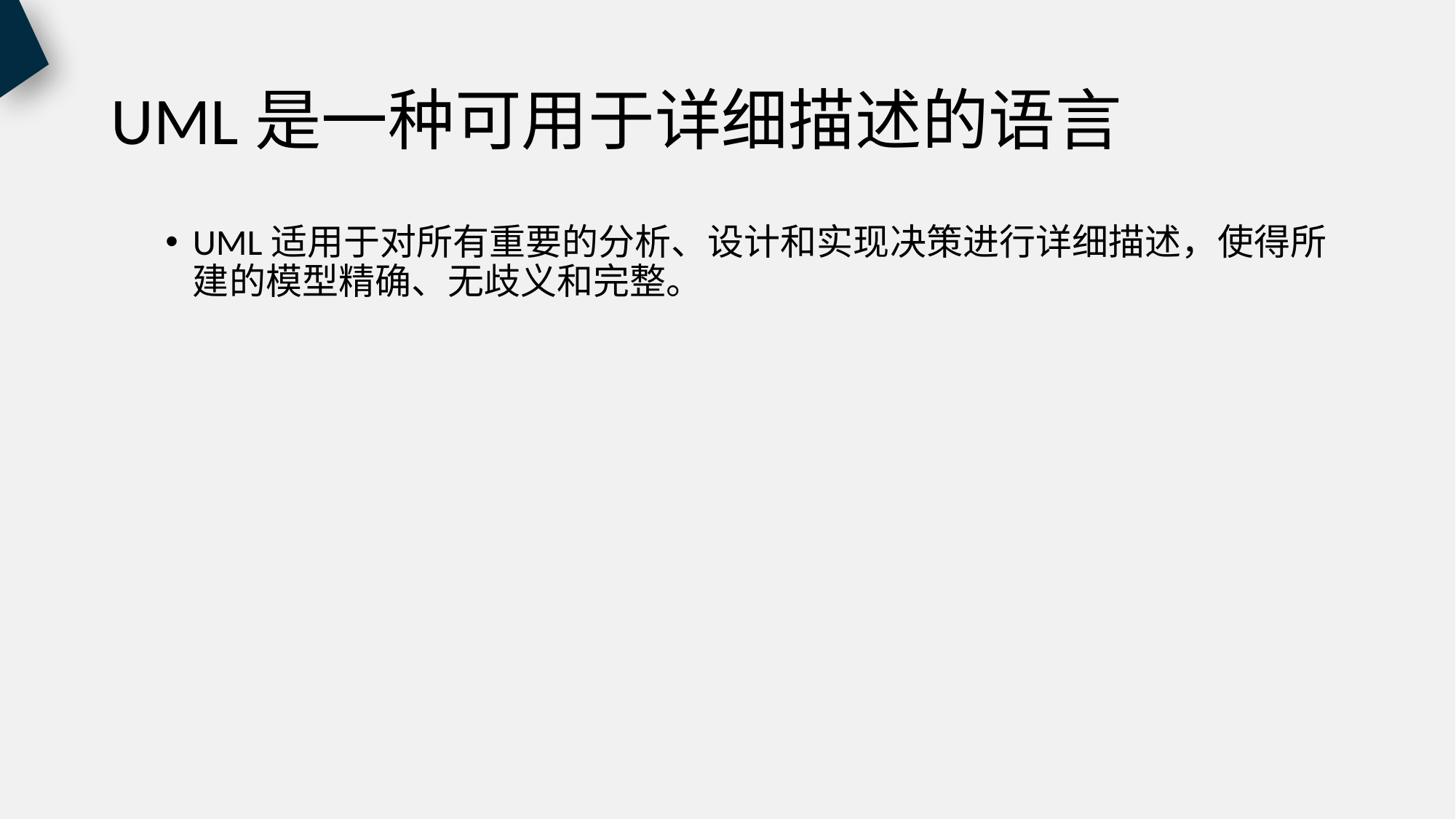

# UML是一种可用于详细描述的语言
UML适用于对所有重要的分析、设计和实现决策进行详细描述，使得所建的模型精确、无歧义和完整。